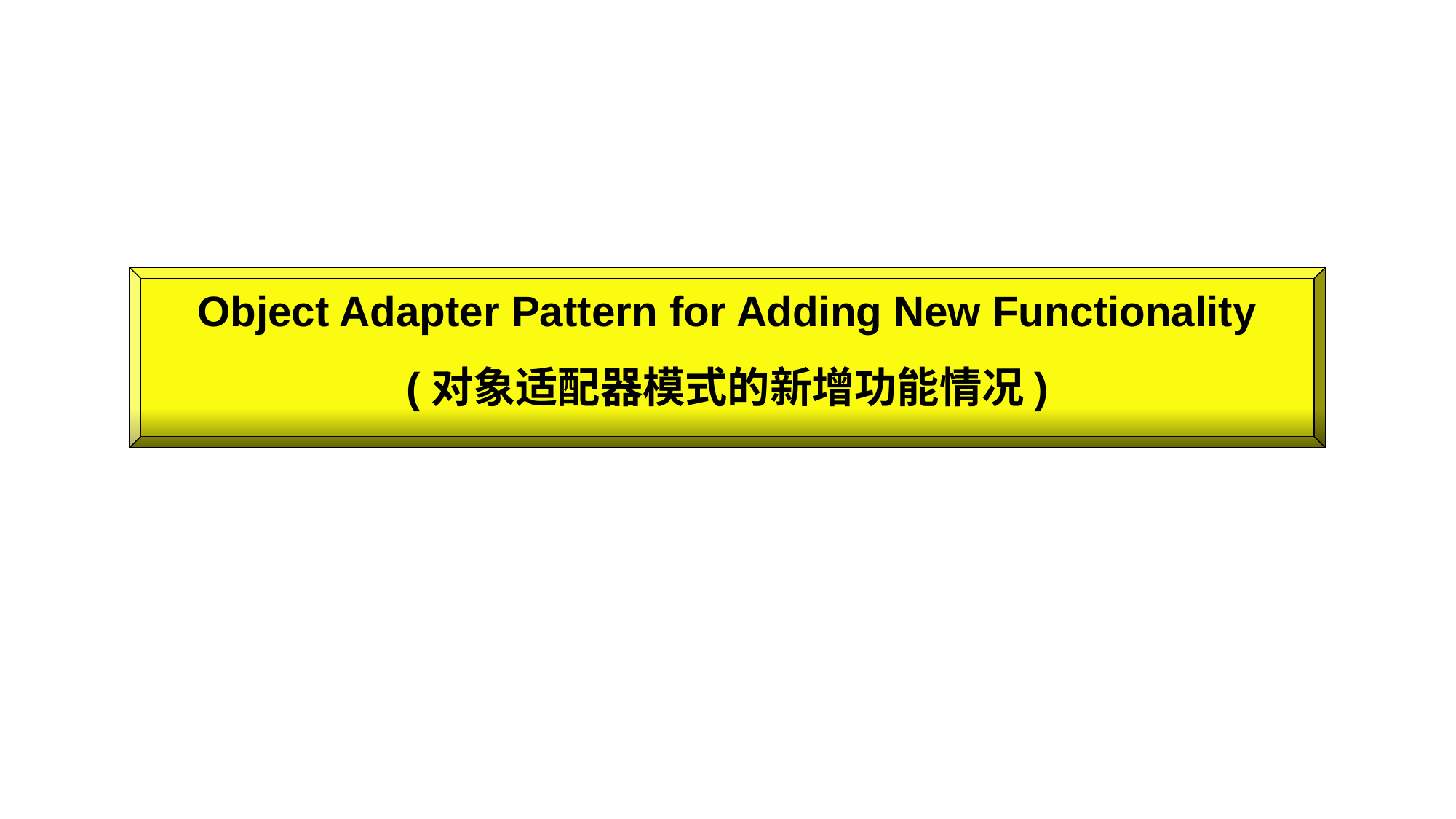

Object Adapter Pattern for Adding New Functionality
(对象适配器模式的新增功能情况)
21